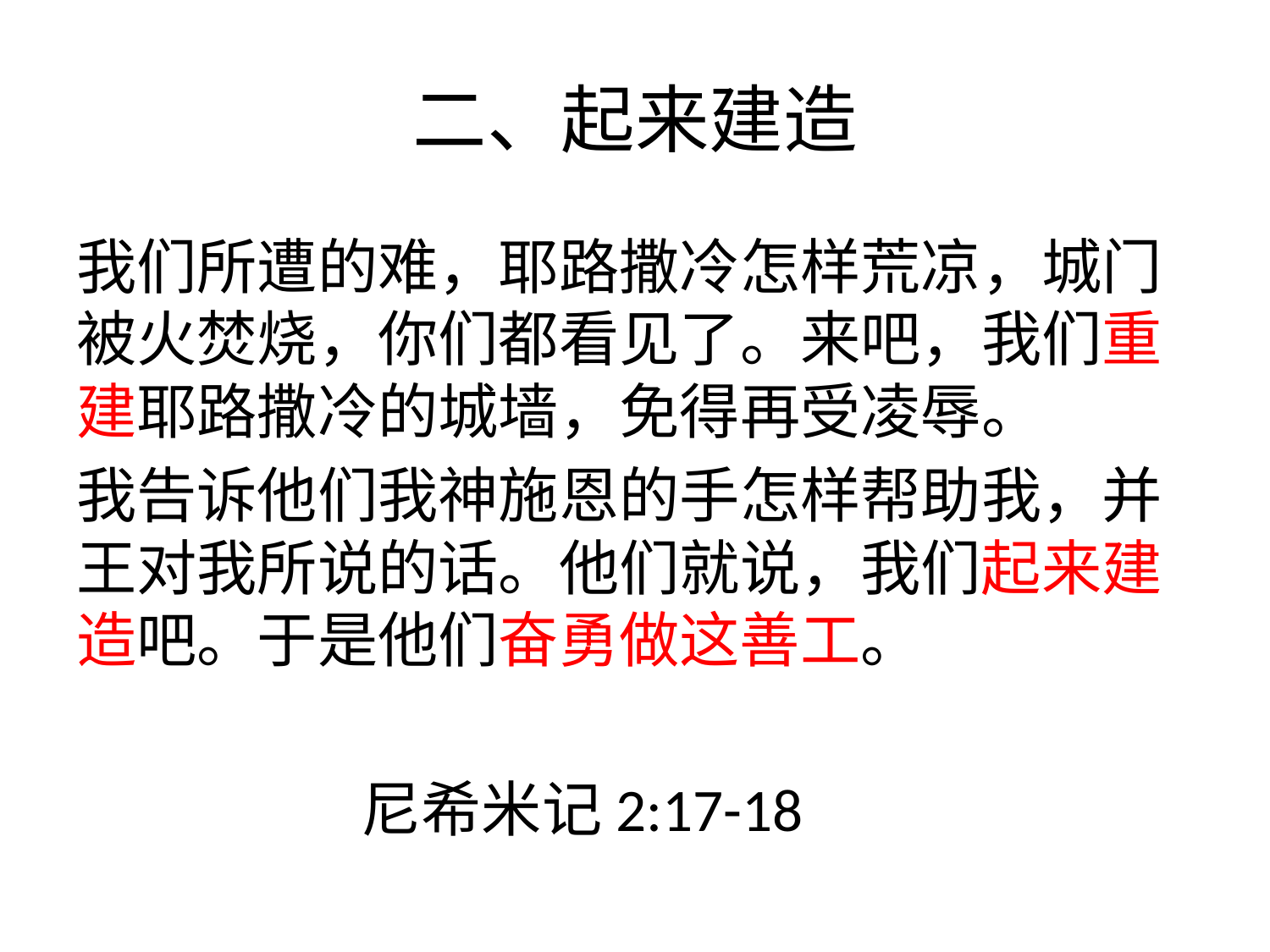

# 二、起来建造
我们所遭的难，耶路撒冷怎样荒凉，城门被火焚烧，你们都看见了。来吧，我们重建耶路撒冷的城墙，免得再受凌辱。
我告诉他们我神施恩的手怎样帮助我，并王对我所说的话。他们就说，我们起来建造吧。于是他们奋勇做这善工。

                    尼希米记2:17-18